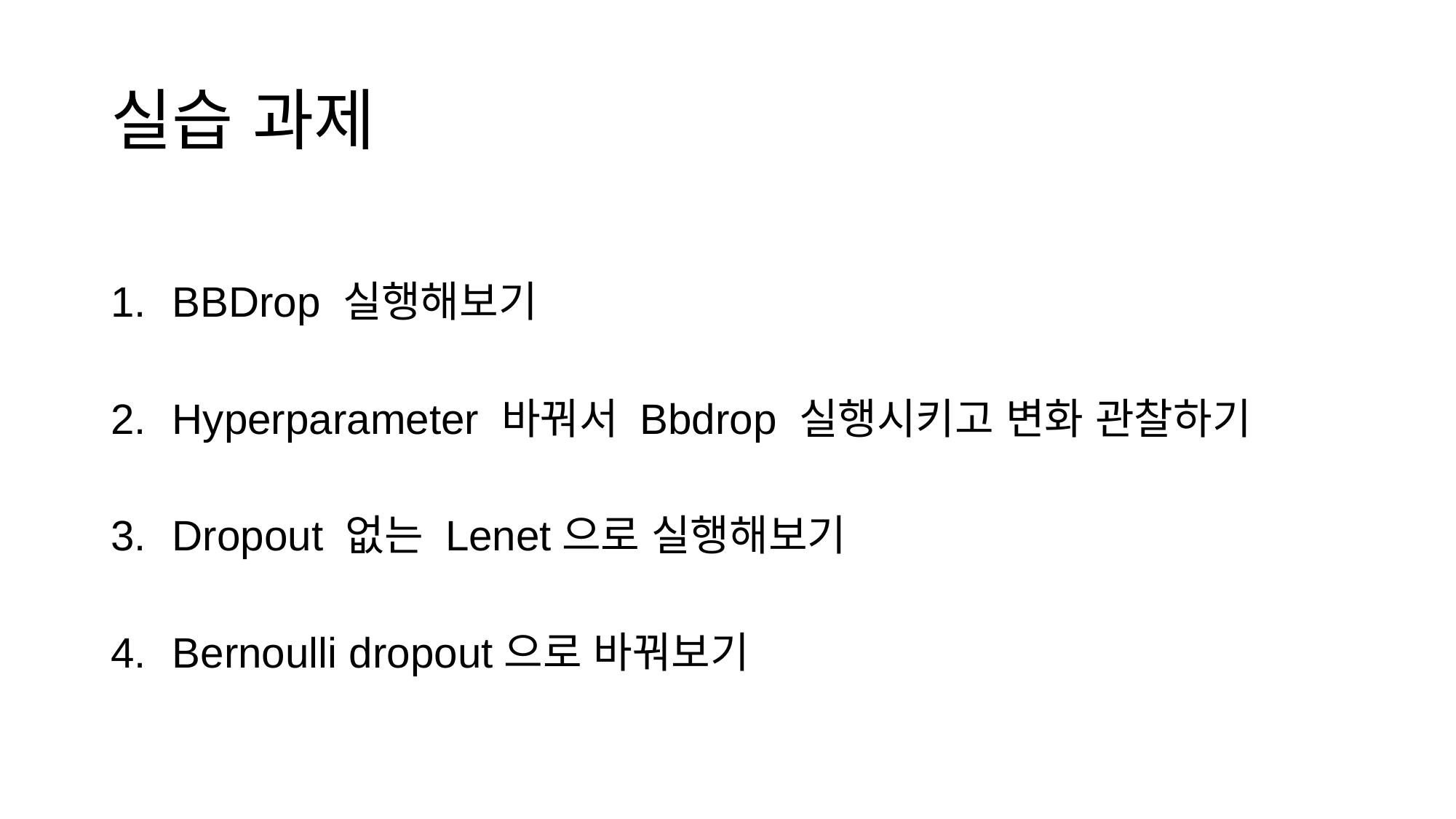

# 실습 과제
BBDrop 실행해보기
Hyperparameter 바꿔서 Bbdrop 실행시키고 변화 관찰하기
Dropout 없는 Lenet으로 실행해보기
Bernoulli dropout으로 바꿔보기